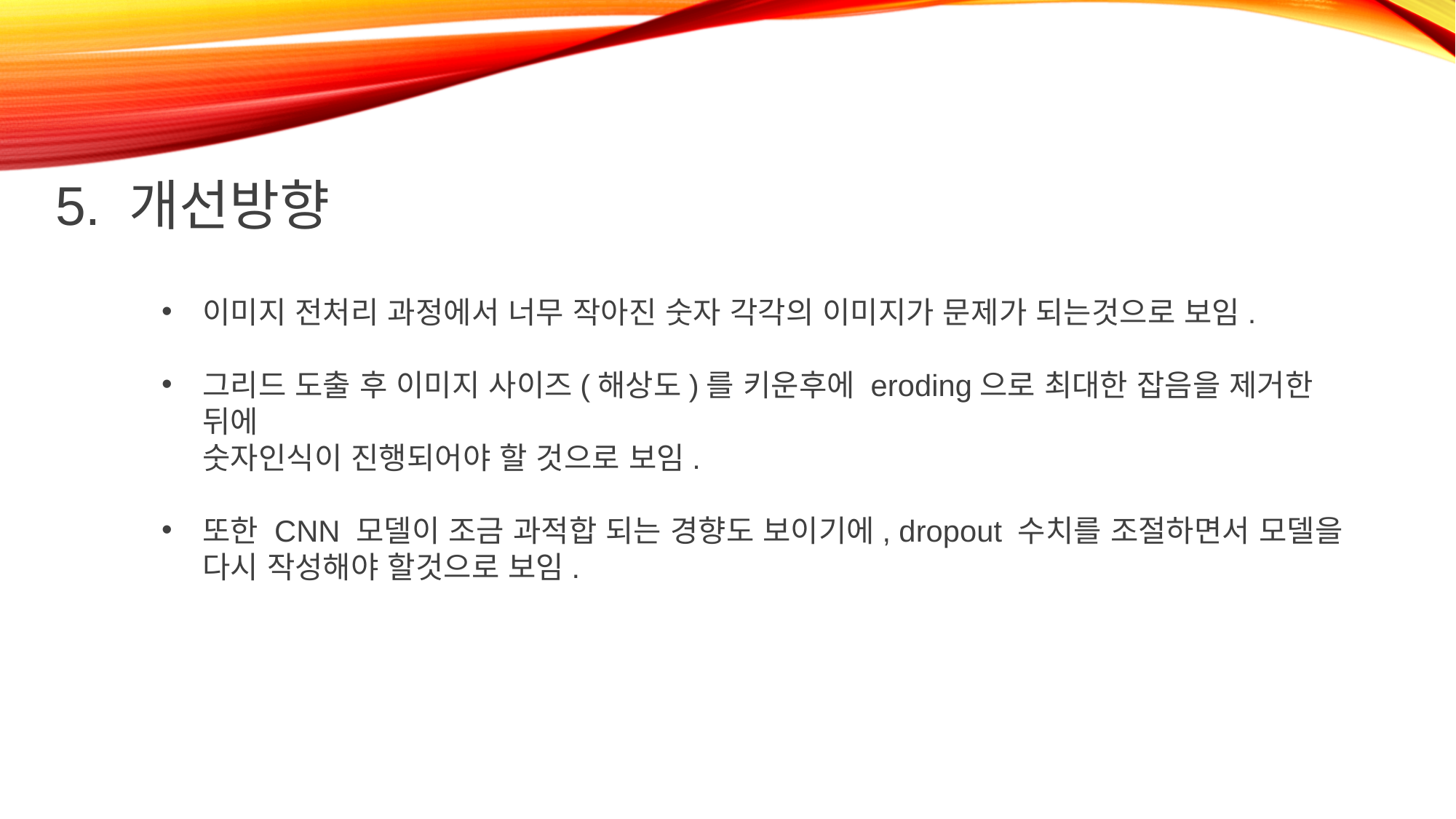

5. 개선방향
이미지 전처리 과정에서 너무 작아진 숫자 각각의 이미지가 문제가 되는것으로 보임.

그리드 도출 후 이미지 사이즈(해상도)를 키운후에 eroding으로 최대한 잡음을 제거한 뒤에
숫자인식이 진행되어야 할 것으로 보임.

또한 CNN 모델이 조금 과적합 되는 경향도 보이기에, dropout 수치를 조절하면서 모델을 다시 작성해야 할것으로 보임.